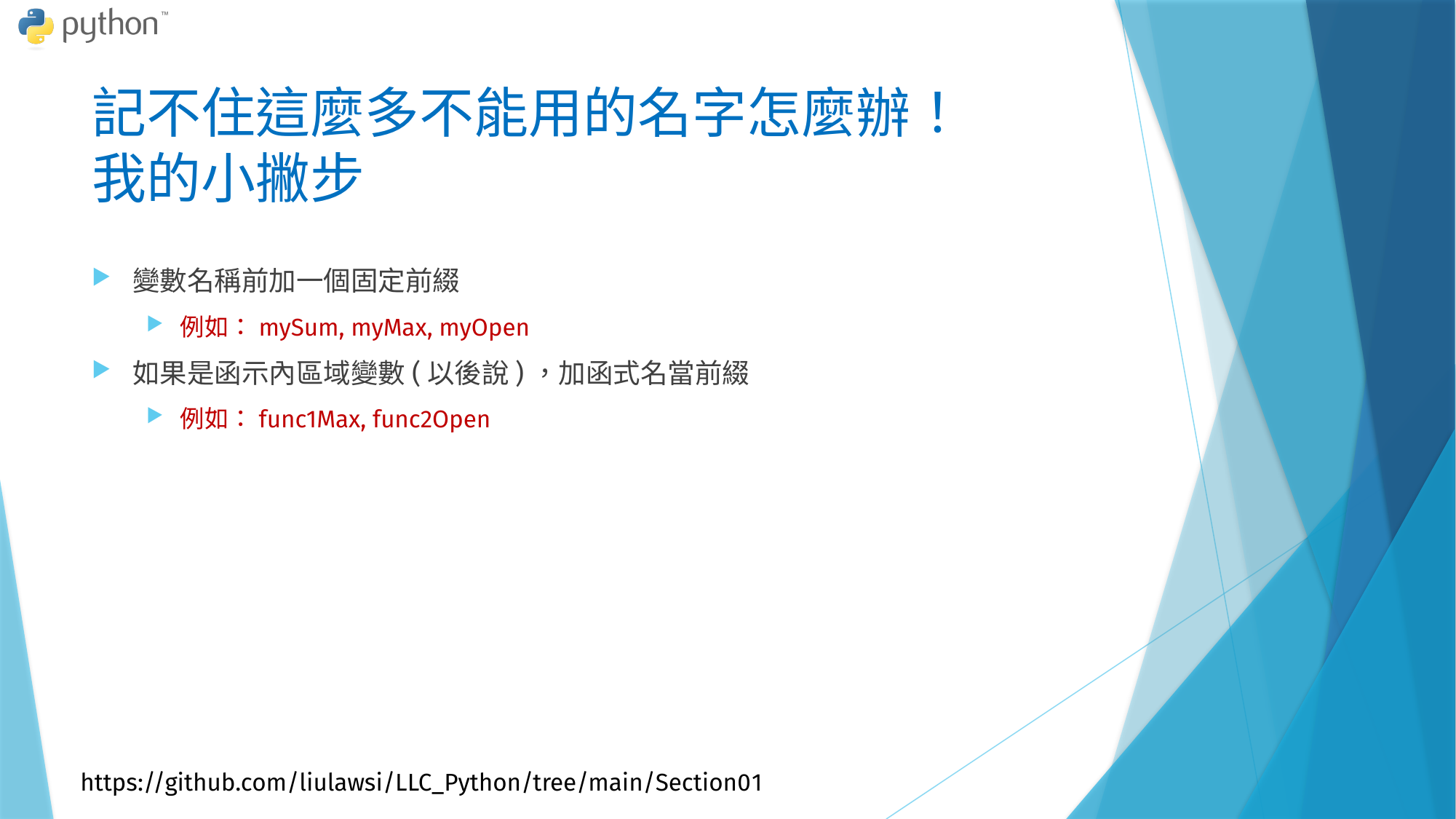

# 記不住這麼多不能用的名字怎麼辦！ 我的小撇步
變數名稱前加一個固定前綴
例如：mySum, myMax, myOpen
如果是函示內區域變數(以後說)，加函式名當前綴
例如：func1Max, func2Open